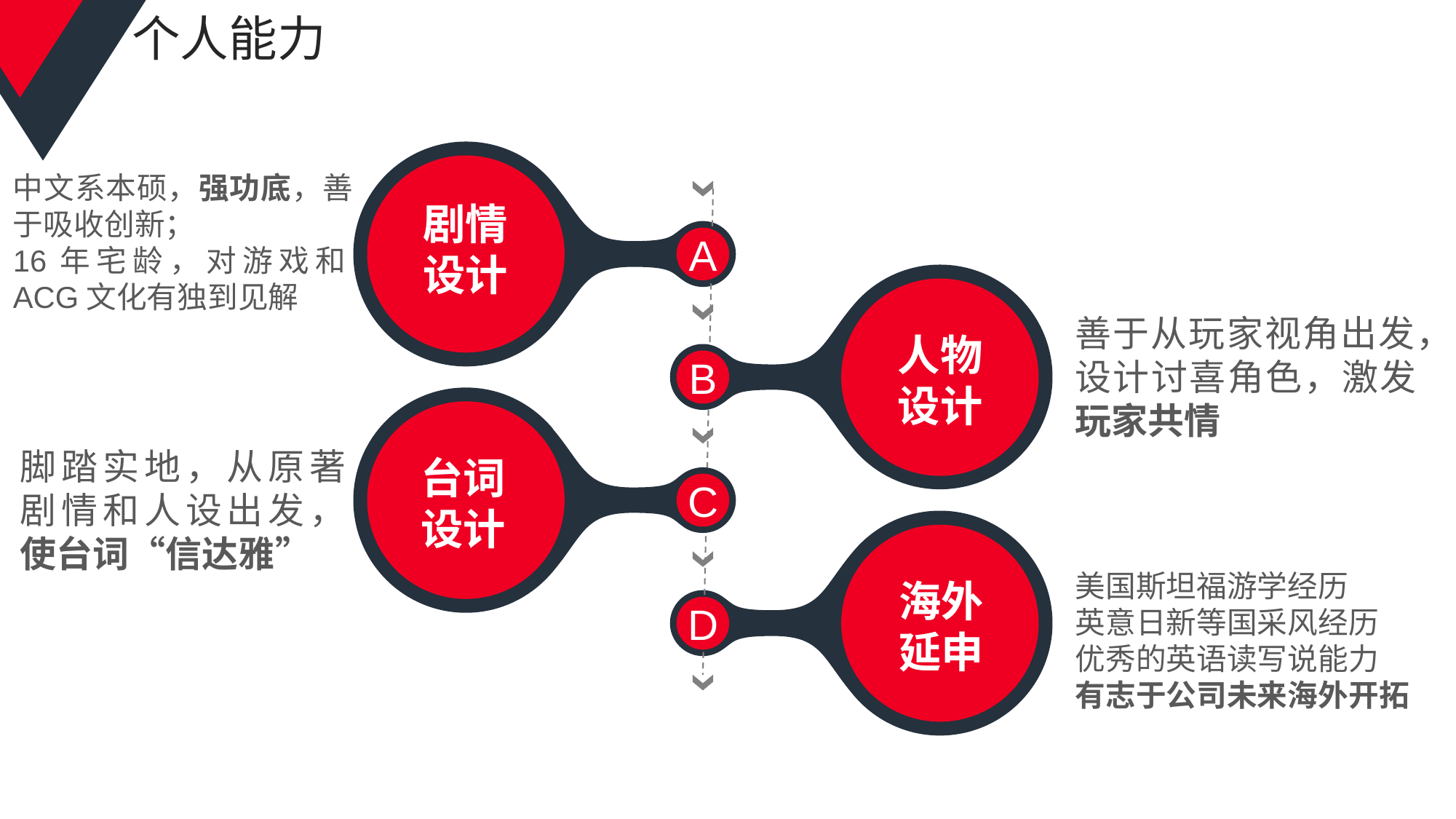

# 个人能力

中文系本硕，强功底，善于吸收创新；
16年宅龄，对游戏和ACG文化有独到见解

剧情设计
A

善于从玩家视角出发，设计讨喜角色，激发玩家共情
人物设计
B

脚踏实地，从原著剧情和人设出发，使台词“信达雅”
台词设计
C

美国斯坦福游学经历
英意日新等国采风经历
优秀的英语读写说能力
有志于公司未来海外开拓
海外延申
D